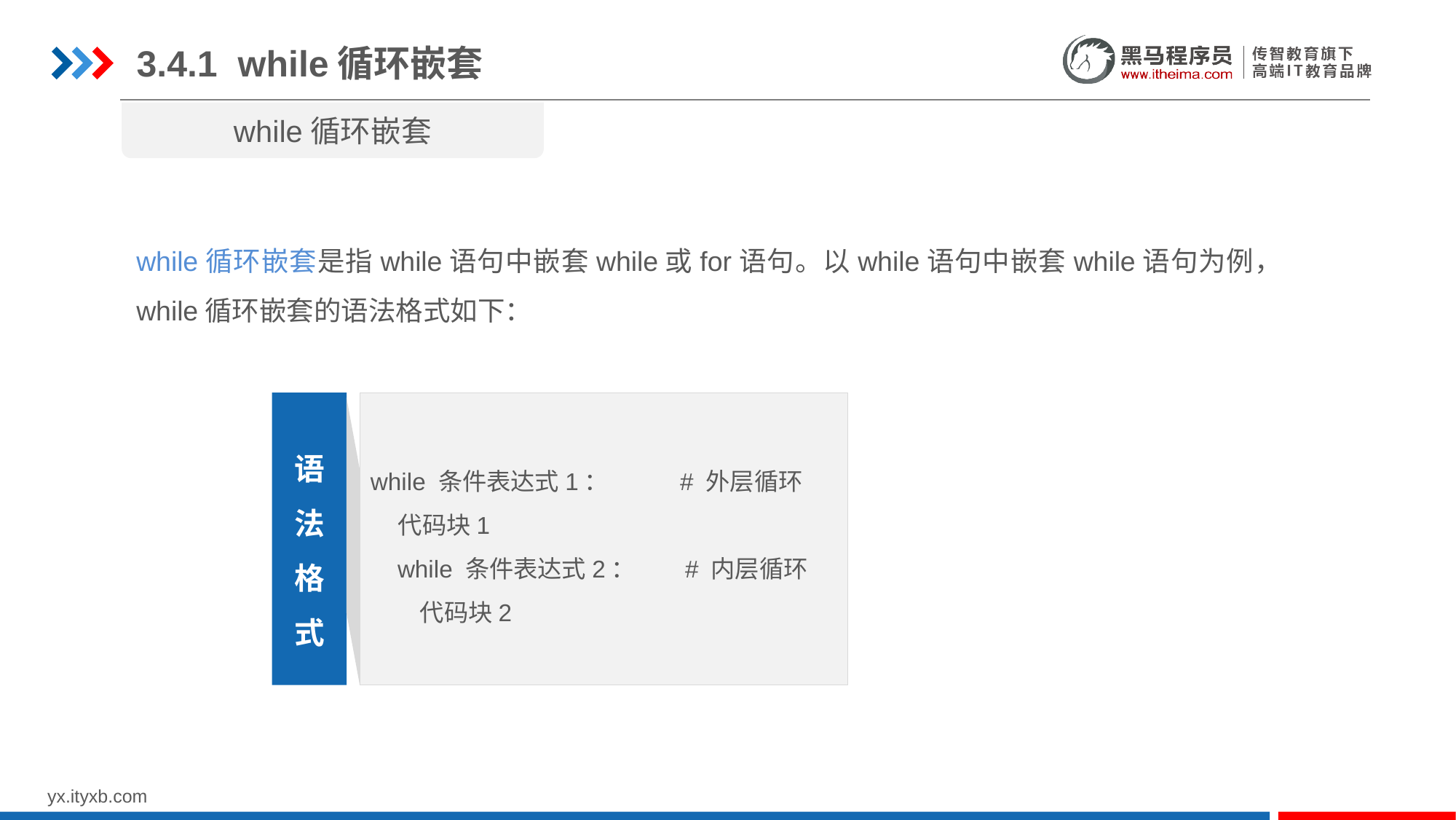

3.4.1  while循环嵌套

while循环嵌套
while循环嵌套是指while语句中嵌套while或for语句。以while语句中嵌套while语句为例，while循环嵌套的语法格式如下：

while 条件表达式1：            # 外层循环
    代码块1
    while 条件表达式2：        # 内层循环
        代码块2

语
法
格
式